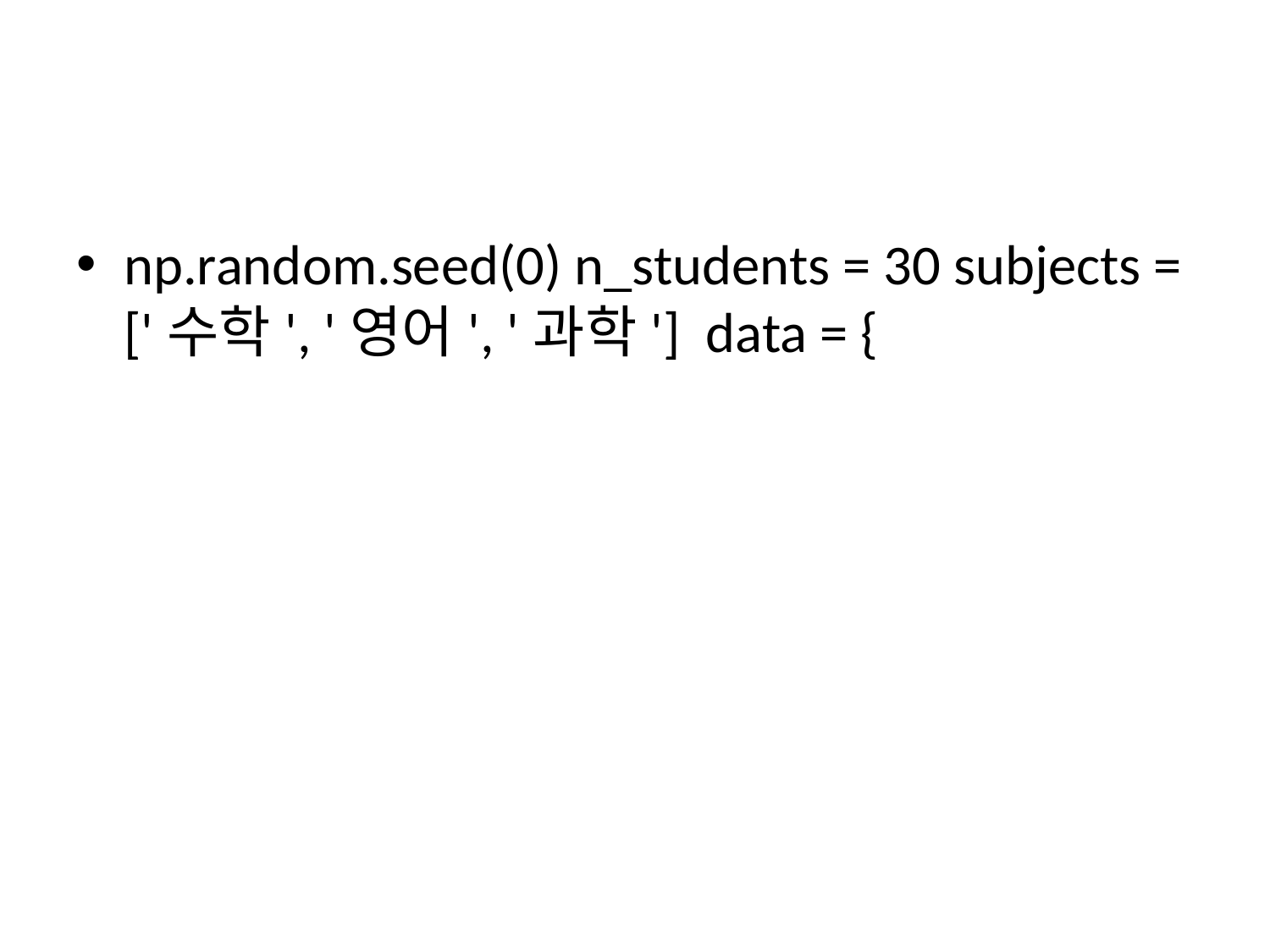

#
np.random.seed(0) n_students = 30 subjects = ['수학', '영어', '과학']  data = {